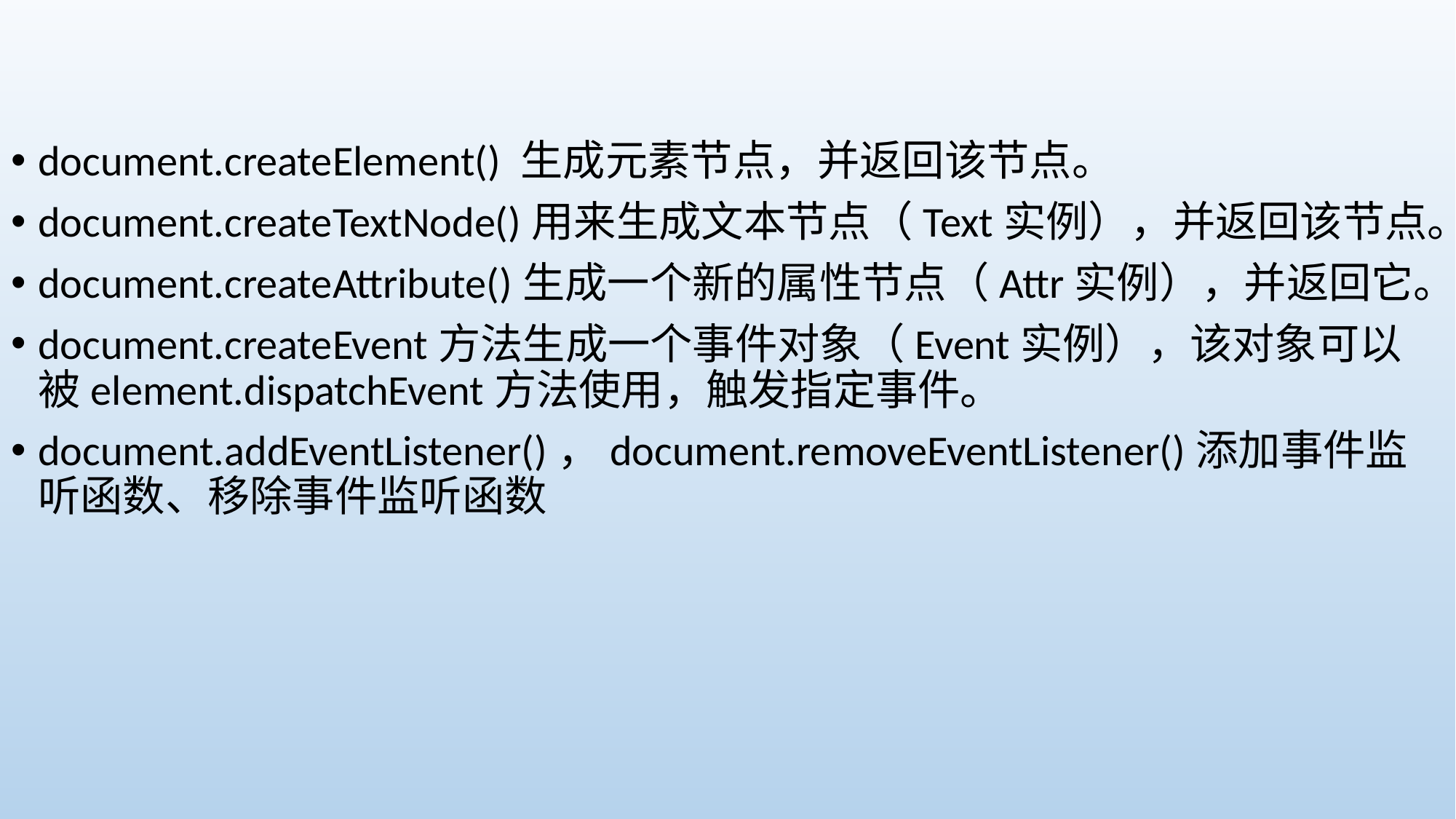

document.createElement() 生成元素节点，并返回该节点。
document.createTextNode()用来生成文本节点（Text实例），并返回该节点。
document.createAttribute()生成一个新的属性节点（Attr实例），并返回它。
document.createEvent方法生成一个事件对象（Event实例），该对象可以被element.dispatchEvent方法使用，触发指定事件。
document.addEventListener()，document.removeEventListener()添加事件监听函数、移除事件监听函数